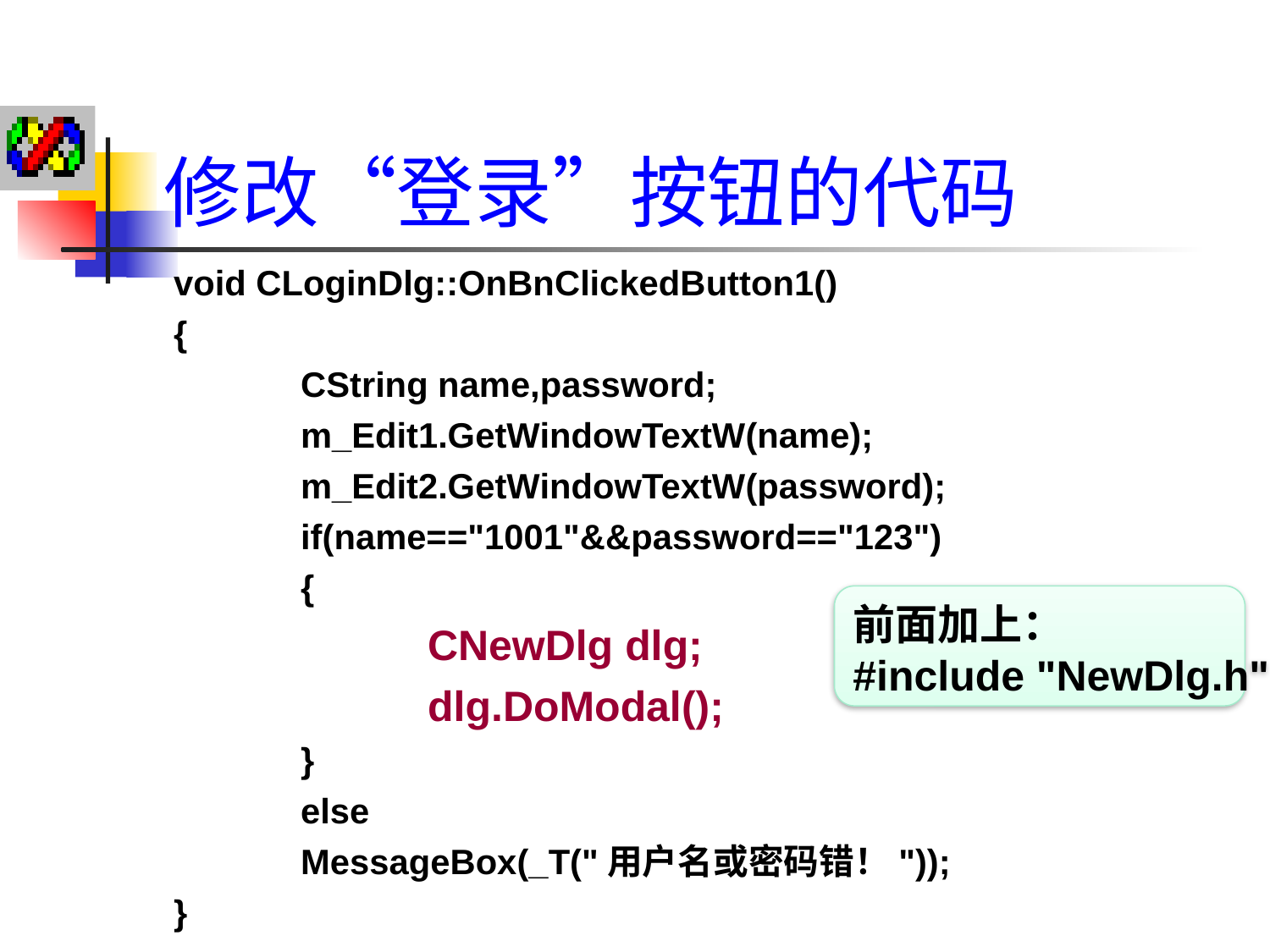

修改“登录”按钮的代码
void CLoginDlg::OnBnClickedButton1()
{
	CString name,password;
	m_Edit1.GetWindowTextW(name);
	m_Edit2.GetWindowTextW(password);
	if(name=="1001"&&password=="123")
	{
		CNewDlg dlg;
		dlg.DoModal();
	}
	else
	MessageBox(_T("用户名或密码错！"));
}
前面加上：
#include "NewDlg.h"